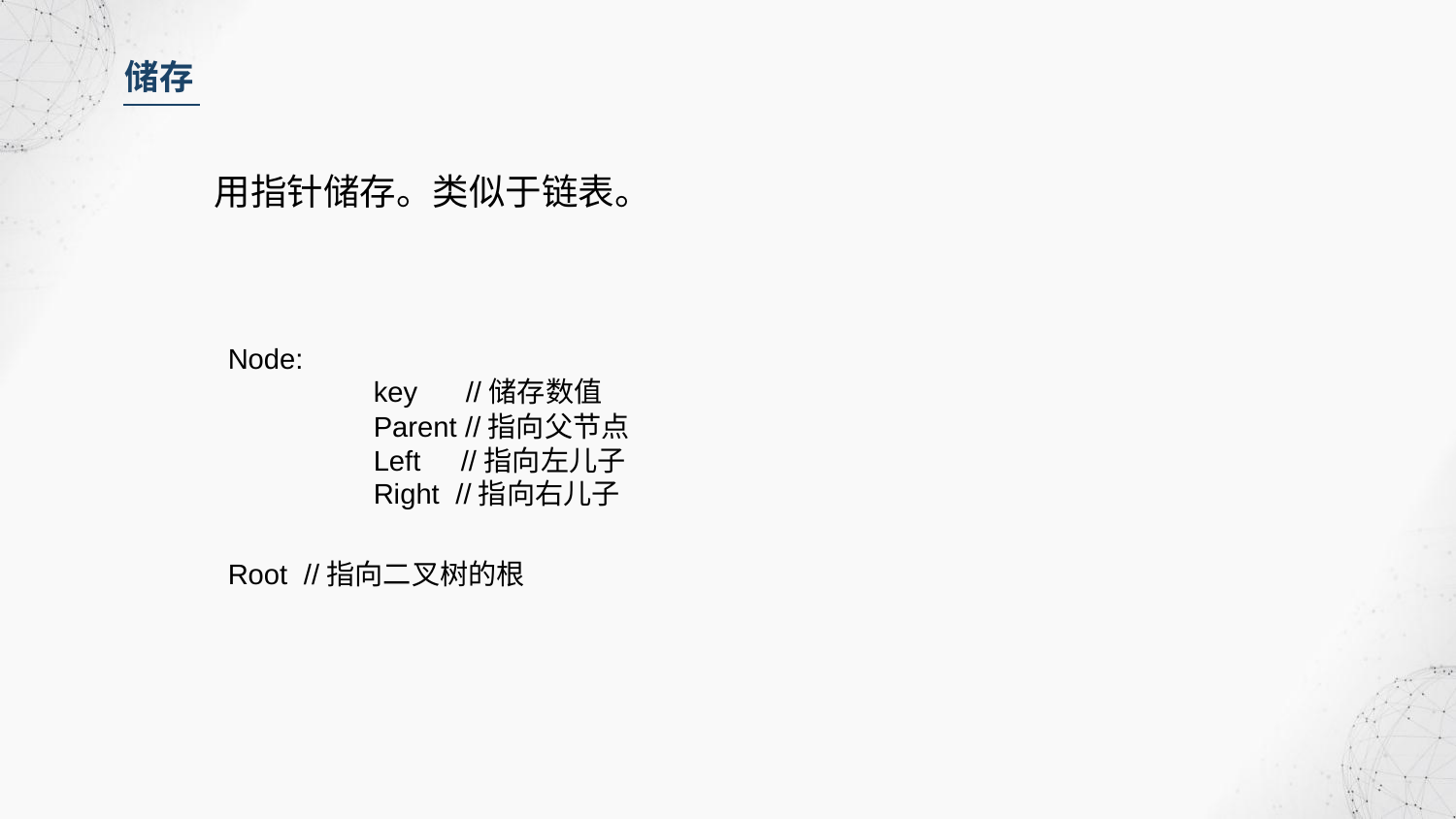

储存
用指针储存。类似于链表。
Node:
	key      //储存数值
	Parent //指向父节点
	Left     //指向左儿子
	Right  //指向右儿子
Root  //指向二叉树的根